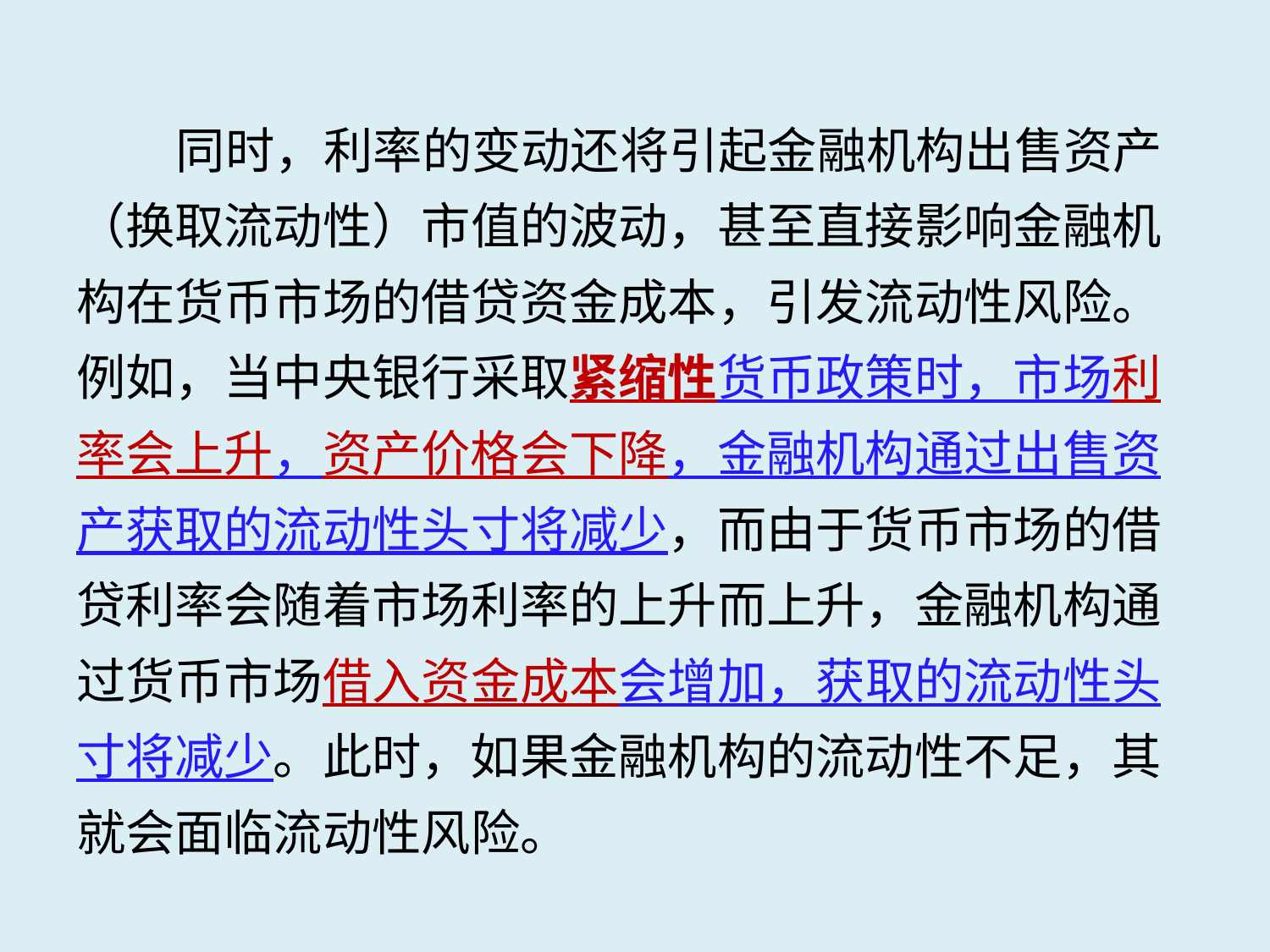

同时，利率的变动还将引起金融机构出售资产（换取流动性）市值的波动，甚至直接影响金融机构在货币市场的借贷资金成本，引发流动性风险。例如，当中央银行采取紧缩性货币政策时，市场利率会上升，资产价格会下降，金融机构通过出售资产获取的流动性头寸将减少，而由于货币市场的借贷利率会随着市场利率的上升而上升，金融机构通过货币市场借入资金成本会增加，获取的流动性头寸将减少。此时，如果金融机构的流动性不足，其就会面临流动性风险。